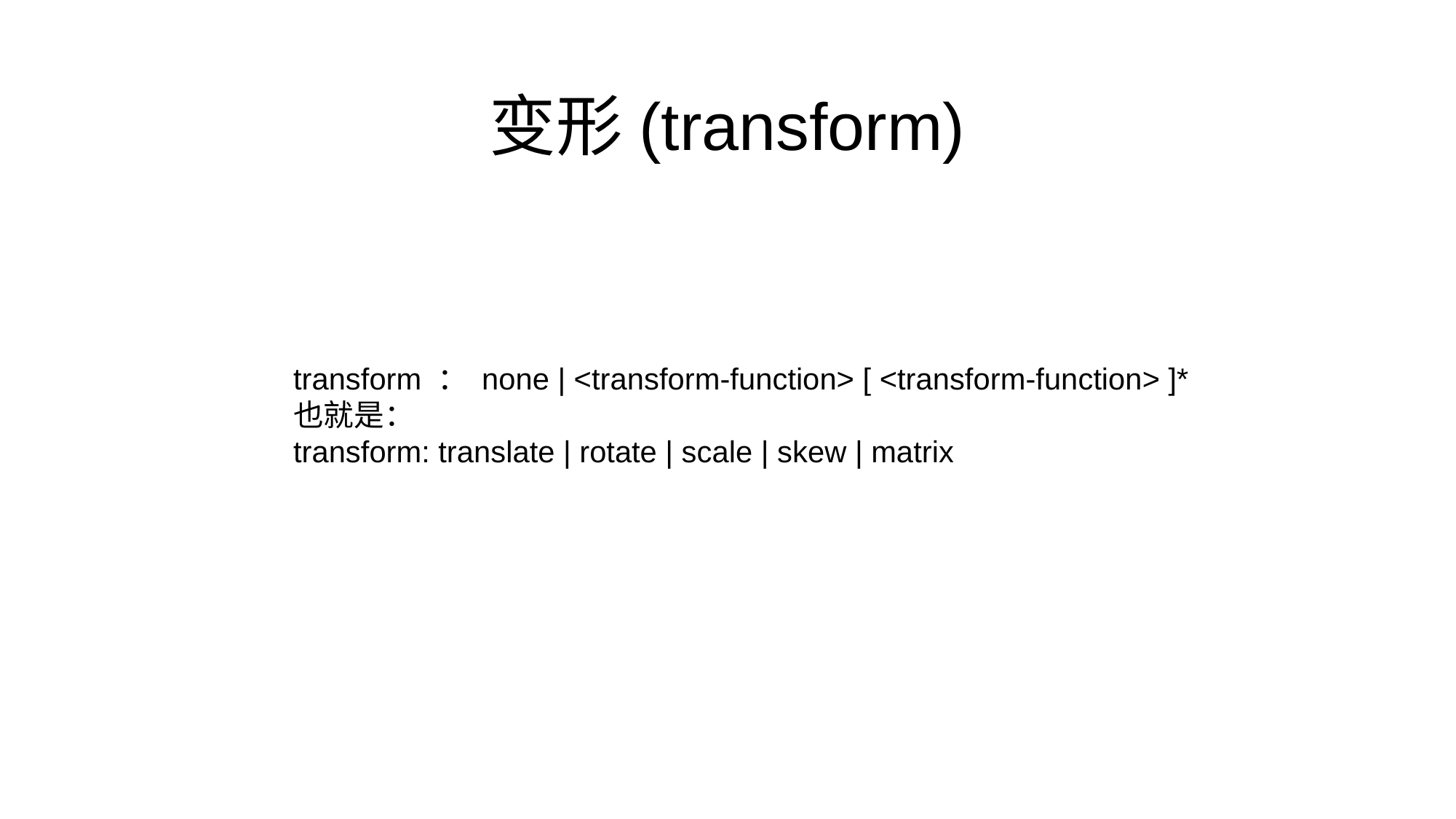

变形(transform)

transform ： none | <transform-function> [ <transform-function> ]*
也就是：
transform: translate | rotate | scale | skew | matrix